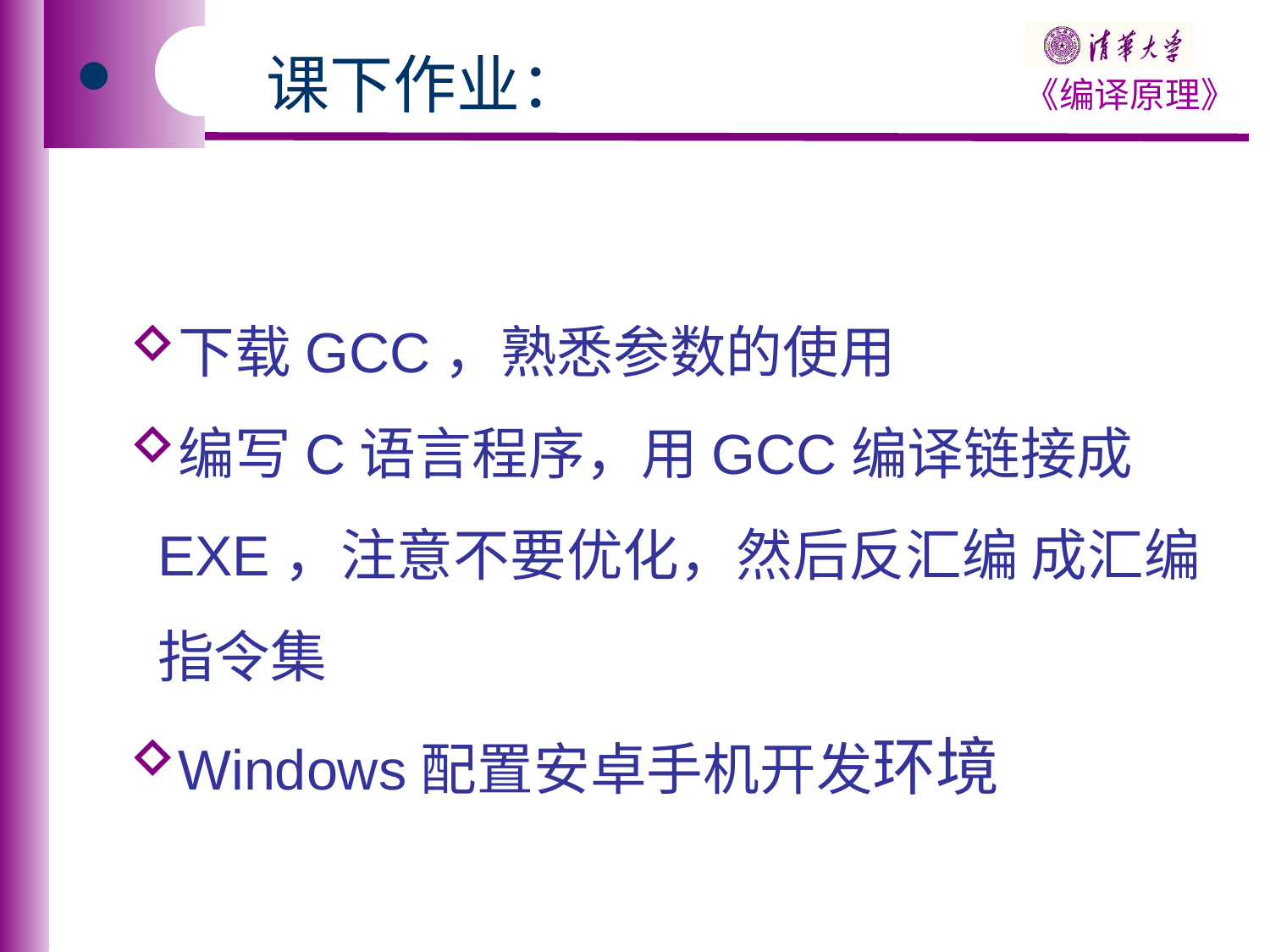

# 课下作业：
下载GCC，熟悉参数的使用
编写C语言程序，用GCC编译链接成EXE，注意不要优化，然后反汇编 成汇编指令集
Windows配置安卓手机开发环境